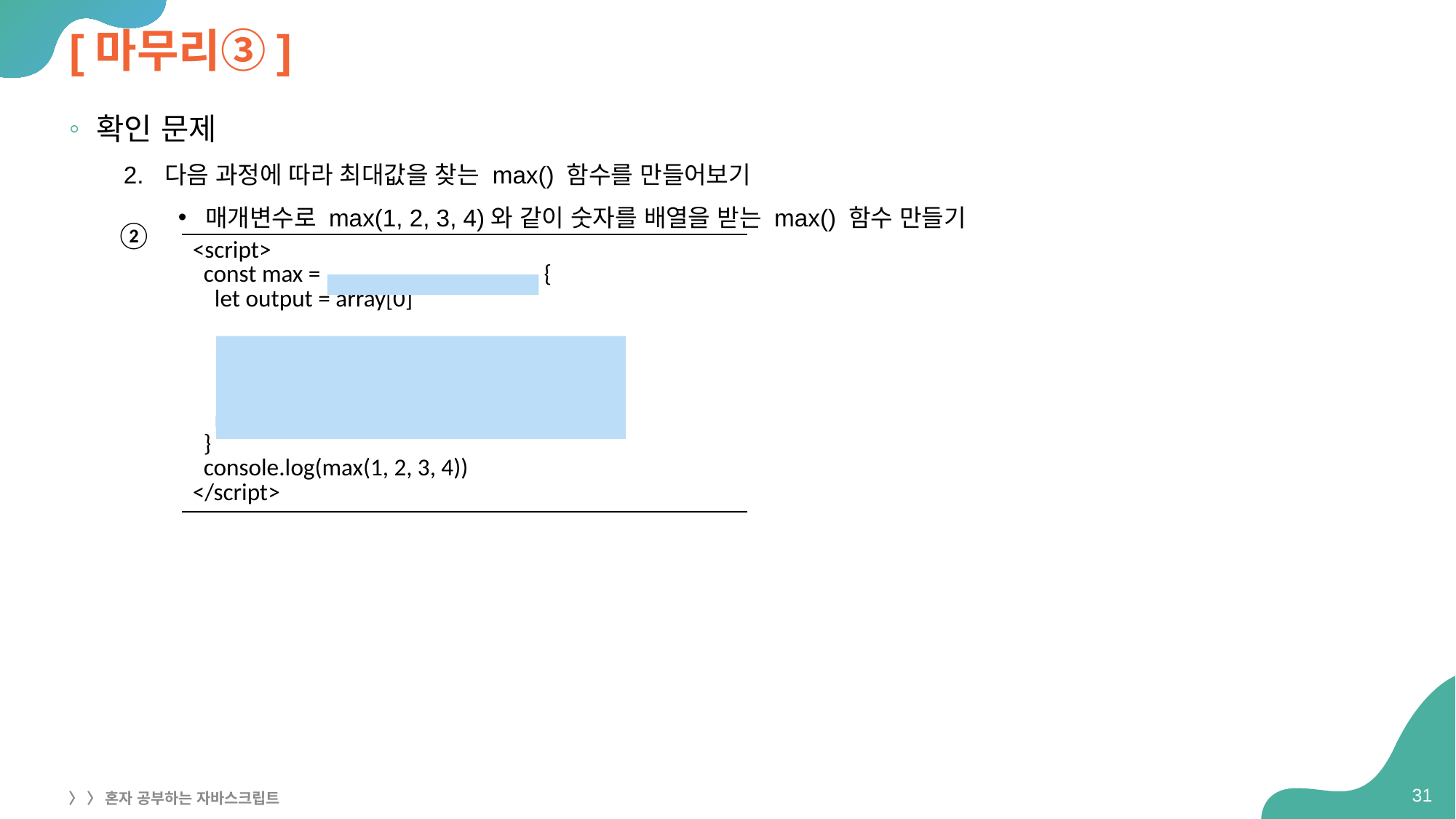

# [마무리③]
확인 문제
다음 과정에 따라 최대값을 찾는 max() 함수를 만들어보기
매개변수로 max(1, 2, 3, 4)와 같이 숫자를 배열을 받는 max() 함수 만들기

②
| <script> const max = { let output = array[0] return output } console.log(max(1, 2, 3, 4)) </script> |
| --- |

31
〉 〉 혼자 공부하는 자바스크립트